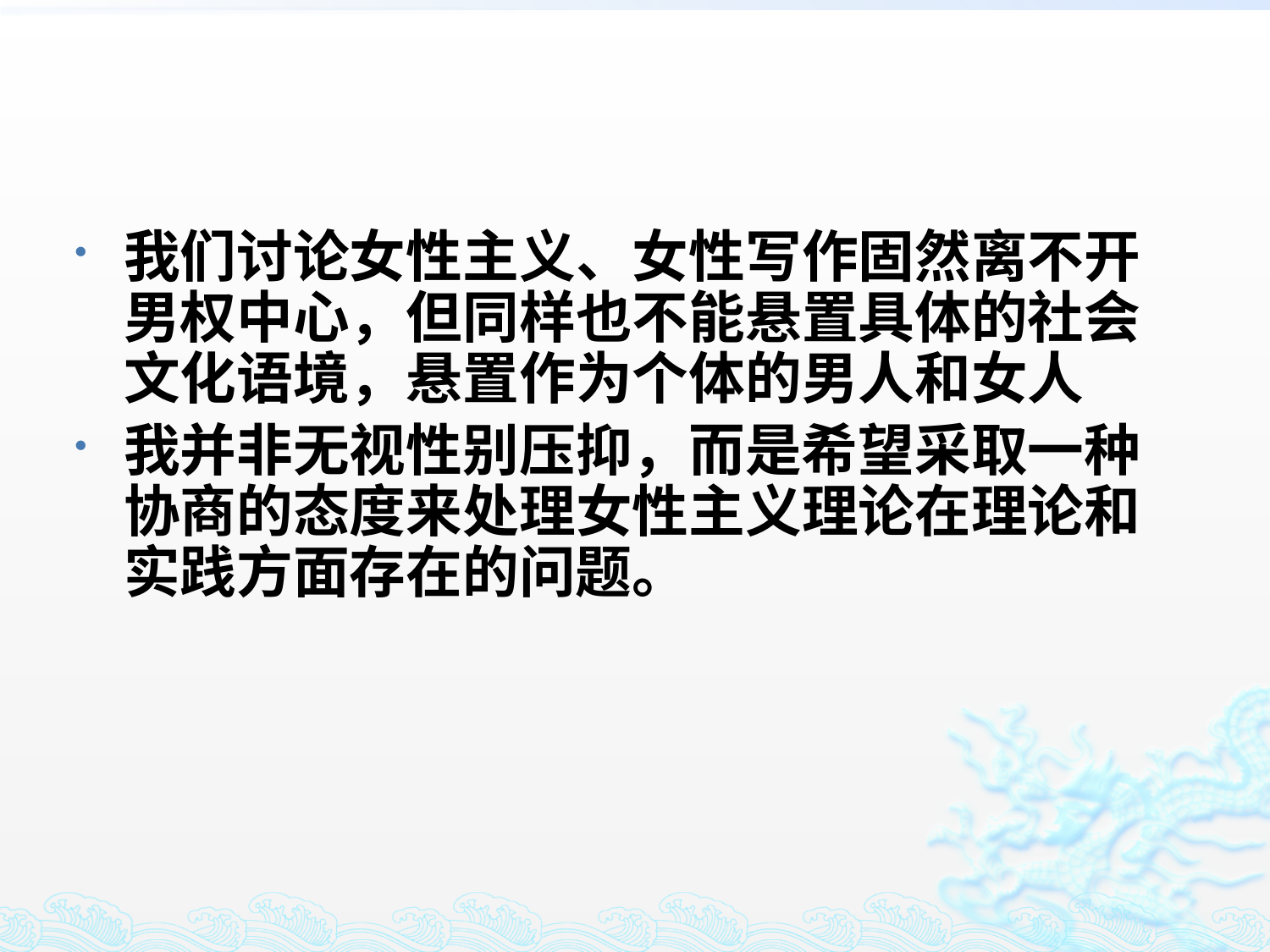

#
我们讨论女性主义、女性写作固然离不开男权中心，但同样也不能悬置具体的社会文化语境，悬置作为个体的男人和女人
我并非无视性别压抑，而是希望采取一种协商的态度来处理女性主义理论在理论和实践方面存在的问题。